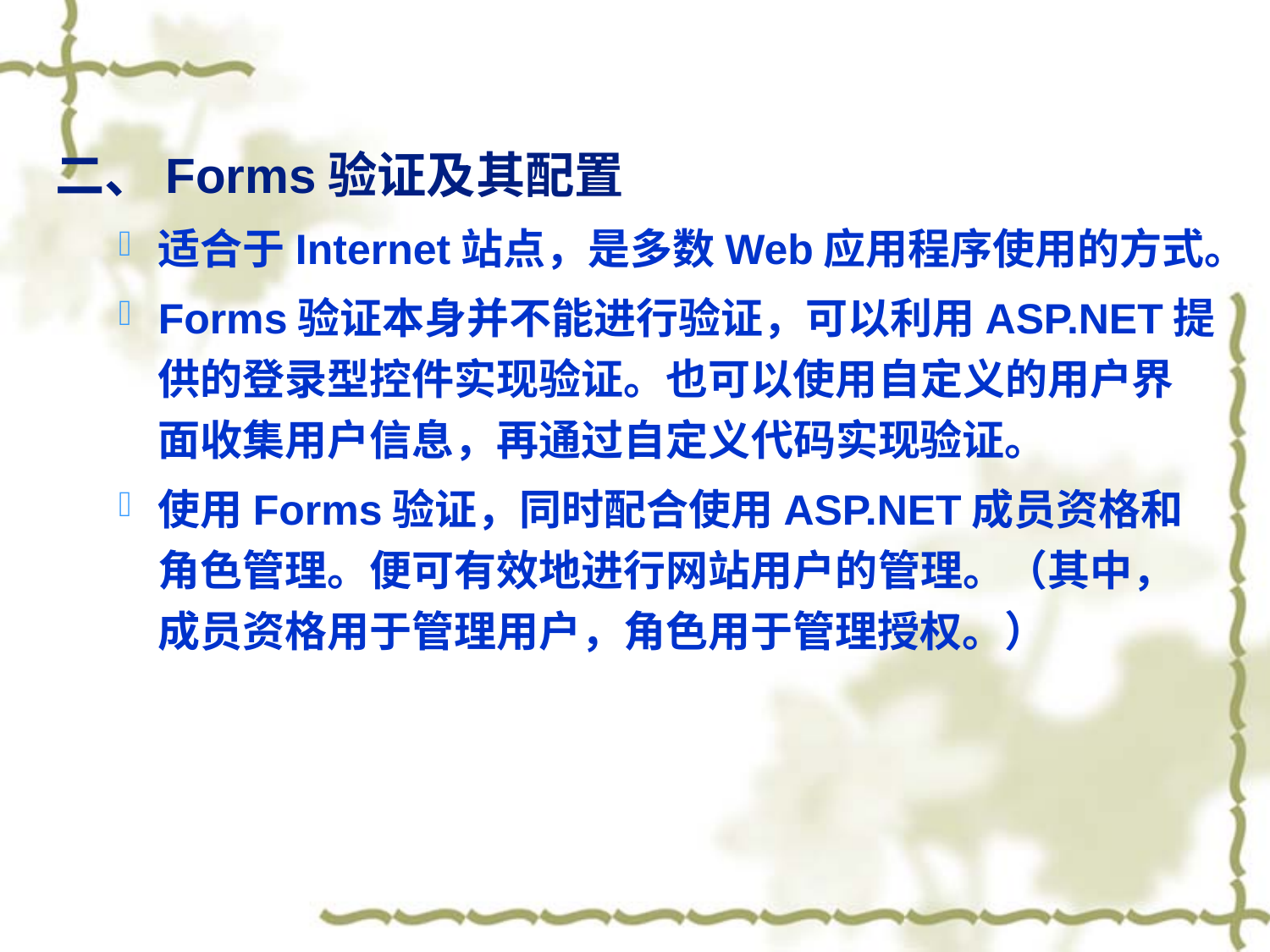

二、Forms验证及其配置
适合于Internet站点，是多数Web应用程序使用的方式。
Forms验证本身并不能进行验证，可以利用ASP.NET提供的登录型控件实现验证。也可以使用自定义的用户界面收集用户信息，再通过自定义代码实现验证。
使用Forms验证，同时配合使用ASP.NET成员资格和角色管理。便可有效地进行网站用户的管理。（其中，成员资格用于管理用户，角色用于管理授权。）